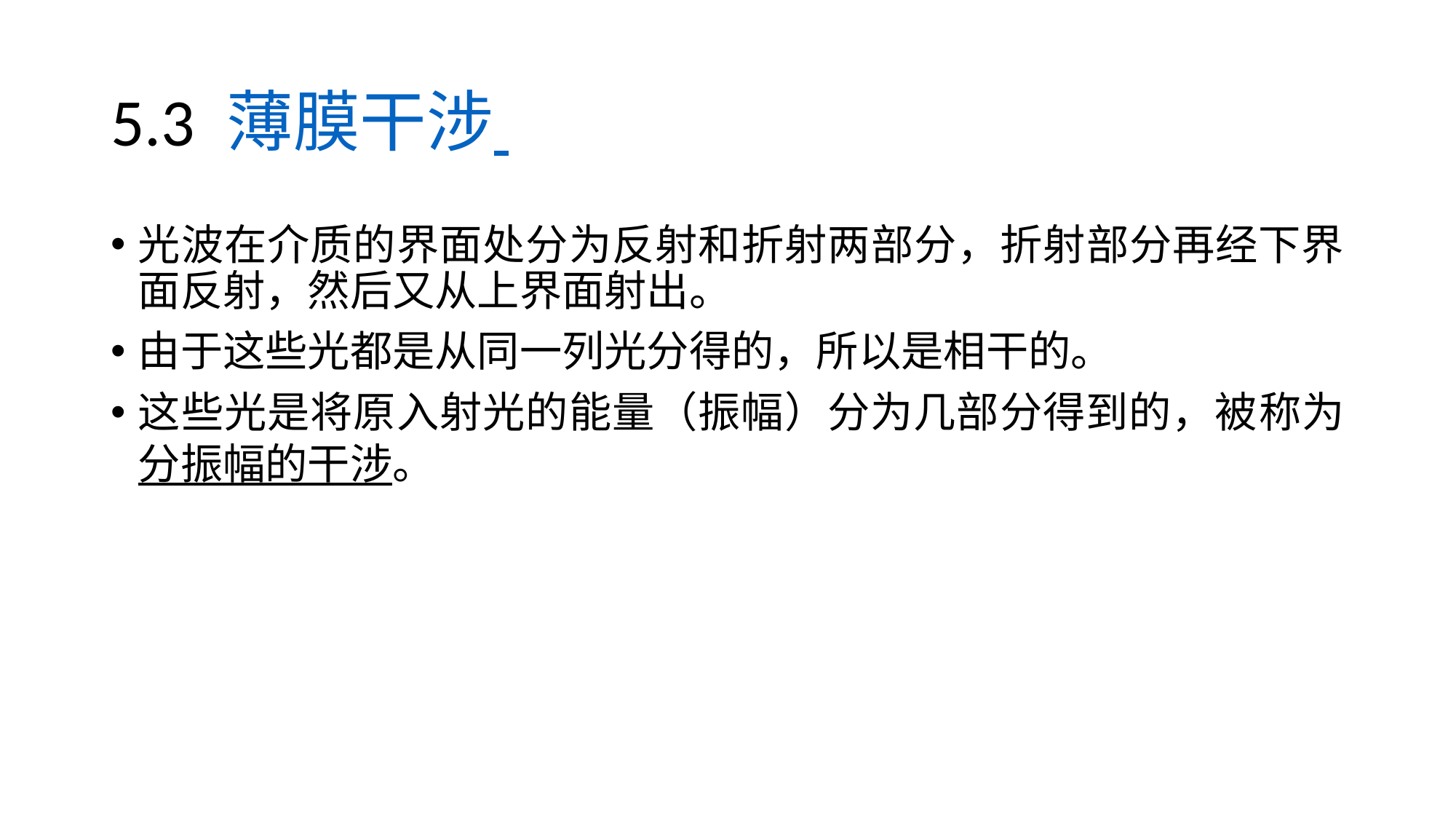

# 5.3 薄膜干涉
光波在介质的界面处分为反射和折射两部分，折射部分再经下界面反射，然后又从上界面射出。
由于这些光都是从同一列光分得的，所以是相干的。
这些光是将原入射光的能量（振幅）分为几部分得到的，被称为分振幅的干涉。